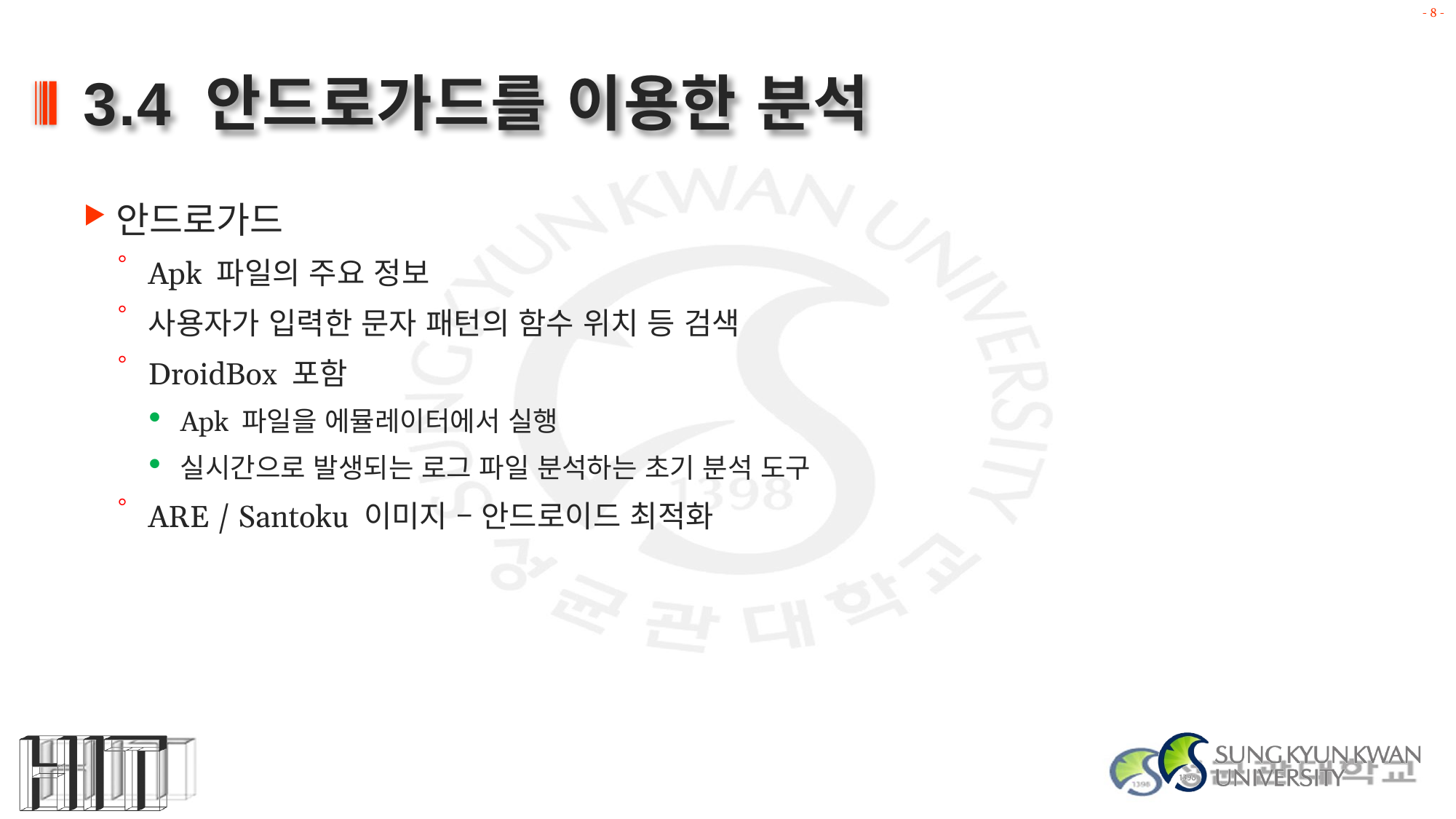

# 3.4 안드로가드를 이용한 분석
안드로가드
Apk 파일의 주요 정보
사용자가 입력한 문자 패턴의 함수 위치 등 검색
DroidBox 포함
Apk 파일을 에뮬레이터에서 실행
실시간으로 발생되는 로그 파일 분석하는 초기 분석 도구
ARE / Santoku 이미지 – 안드로이드 최적화